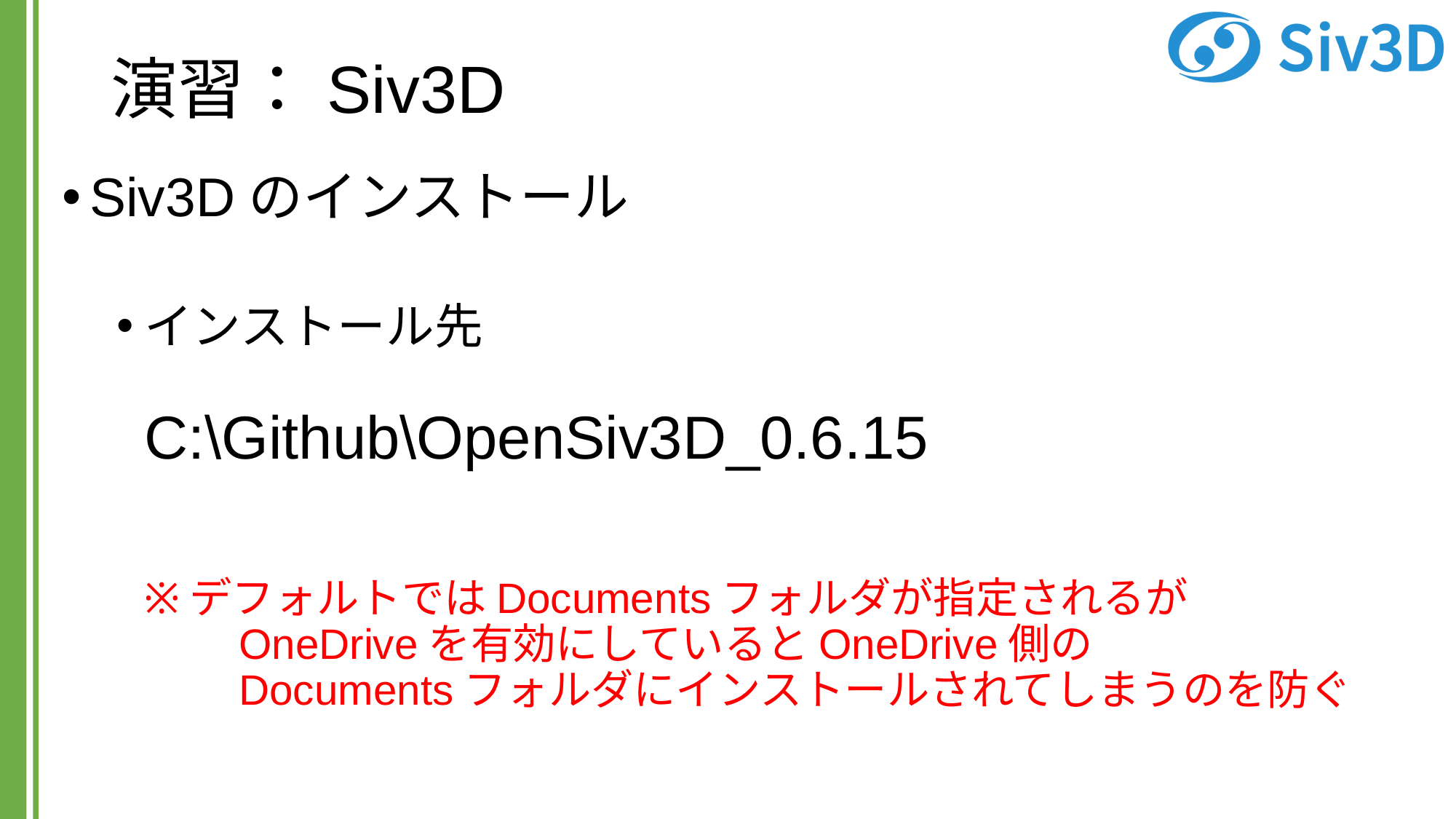

# 演習：Siv3D
Siv3Dのインストール
インストール先
C:\Github\OpenSiv3D_0.6.15
※デフォルトではDocumentsフォルダが指定されるが
　　OneDriveを有効にしているとOneDrive側の
　　Documentsフォルダにインストールされてしまうのを防ぐ